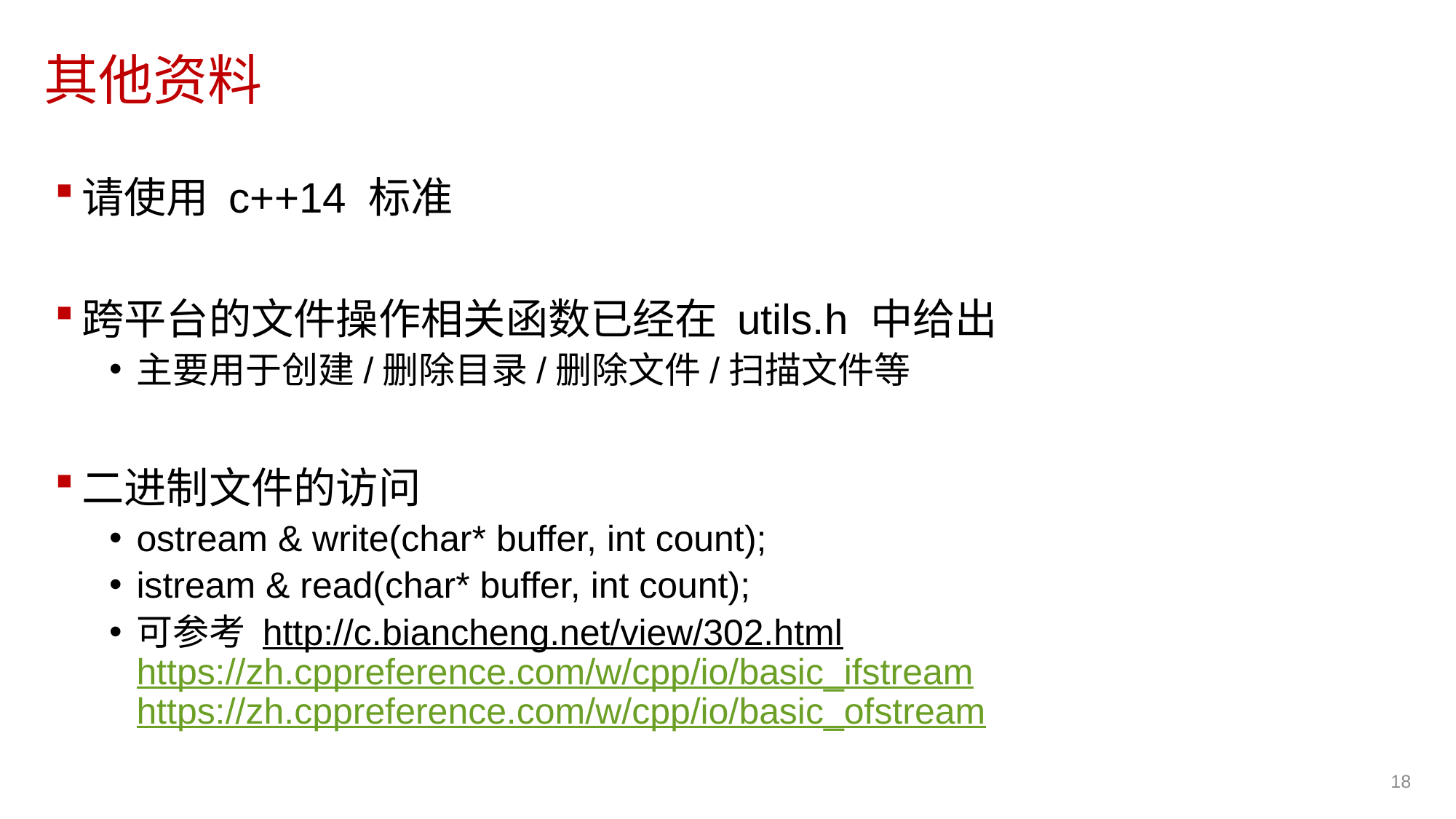

# 其他资料
请使用 c++14 标准

跨平台的文件操作相关函数已经在 utils.h 中给出
主要用于创建/删除目录/删除文件/扫描文件等

二进制文件的访问
ostream & write(char* buffer, int count);
istream & read(char* buffer, int count);
可参考 http://c.biancheng.net/view/302.html
https://zh.cppreference.com/w/cpp/io/basic_ifstream
https://zh.cppreference.com/w/cpp/io/basic_ofstream
18